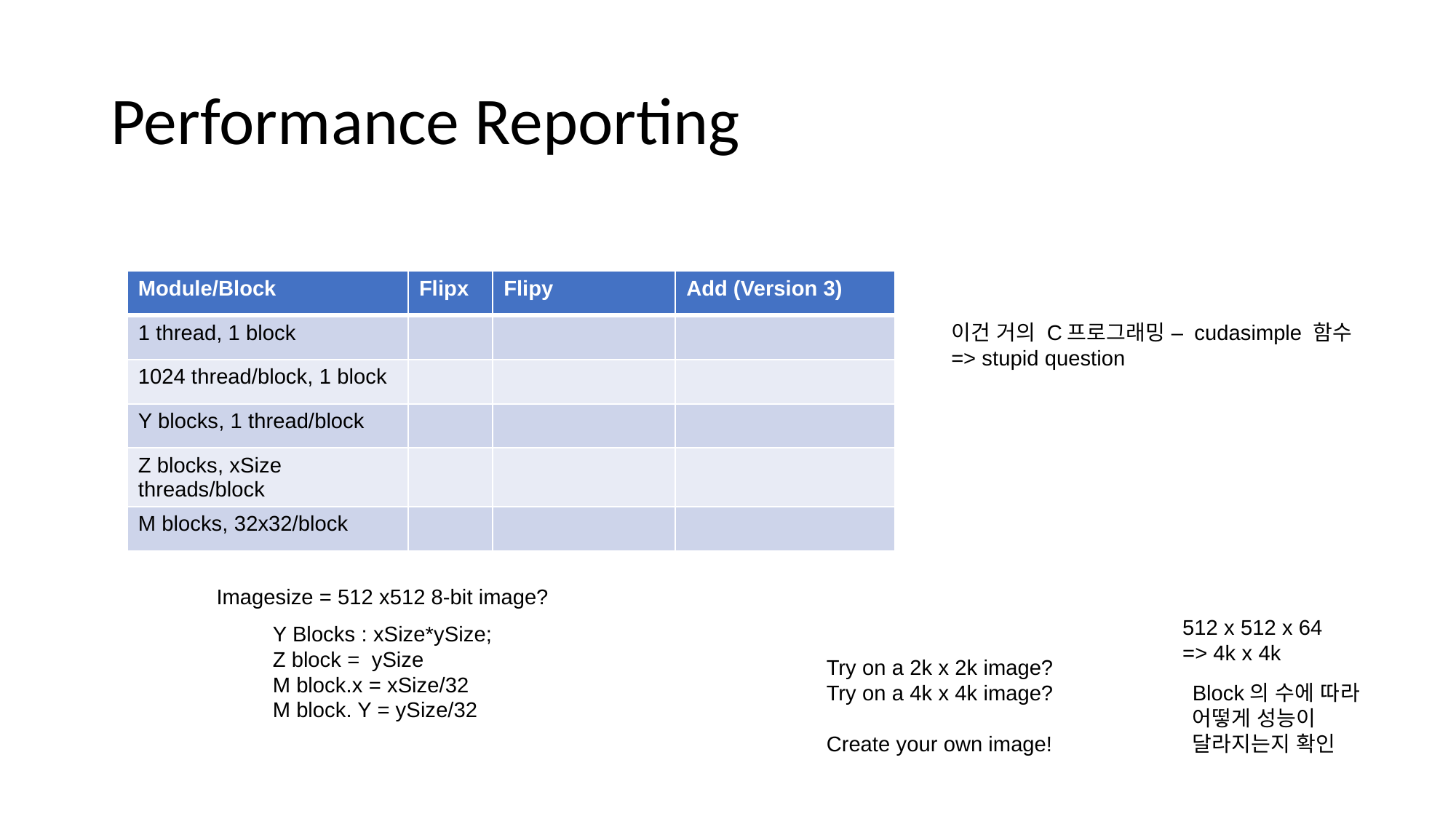

# Performance Reporting
| Module/Block | Flipx | Flipy | Add (Version 3) |
| --- | --- | --- | --- |
| 1 thread, 1 block |  |  |  |
| 1024 thread/block, 1 block |  |  |  |
| Y blocks, 1 thread/block |  |  |  |
| Z blocks, xSize threads/block |  |  |  |
| M blocks, 32x32/block |  |  |  |
이건 거의 C프로그래밍 – cudasimple 함수 => stupid question
Imagesize = 512 x512 8-bit image?
512 x 512 x 64 => 4k x 4k
Y Blocks : xSize*ySize;
Z block =  ySize
M block.x = xSize/32
M block. Y = ySize/32
Try on a 2k x 2k image?
Try on a 4k x 4k image?

Create your own image!
Block의 수에 따라 어떻게 성능이 달라지는지 확인